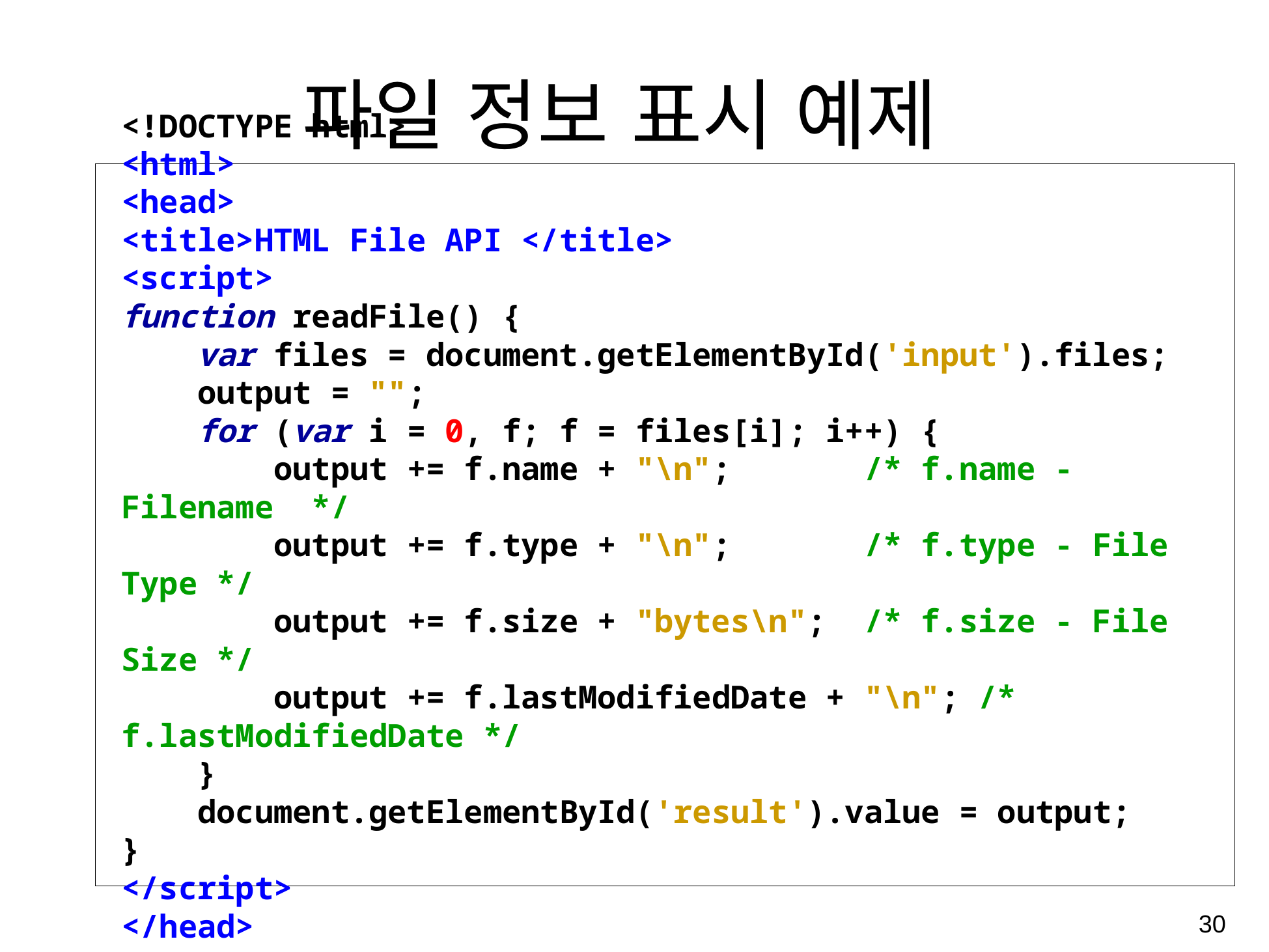

# 파일 정보 표시 예제
<!DOCTYPE html>
<html>
<head>
<title>HTML File API </title>
<script>
function readFile() {
    var files = document.getElementById('input').files;
    output = "";
    for (var i = 0, f; f = files[i]; i++) {
        output += f.name + "\n";       /* f.name - Filename  */
        output += f.type + "\n";       /* f.type - File Type */
        output += f.size + "bytes\n";  /* f.size - File Size */
        output += f.lastModifiedDate + "\n"; /* f.lastModifiedDate */
    }
    document.getElementById('result').value = output;
}
</script>
</head>
30